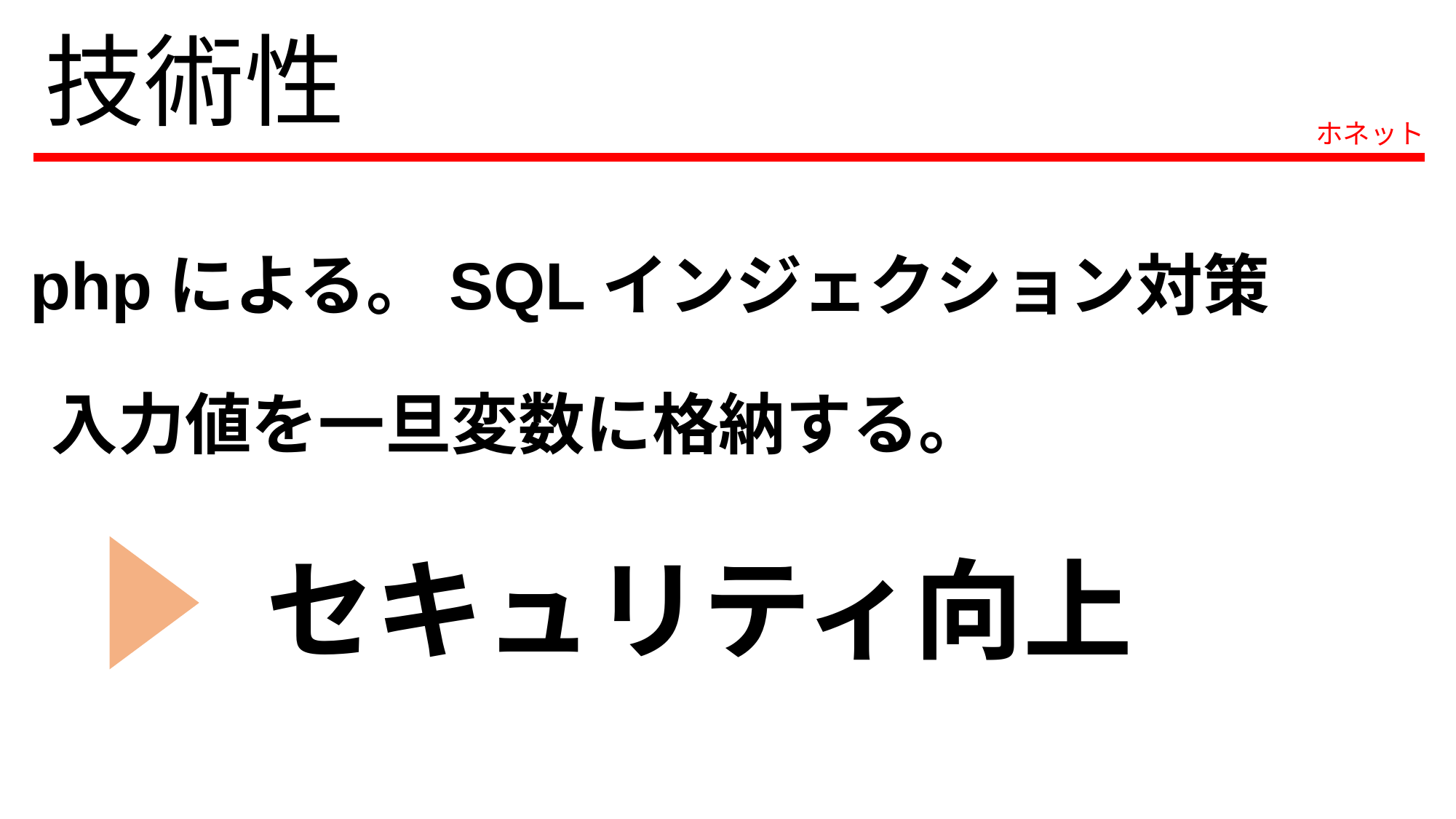

技術性
ホネット
phpによる。SQLインジェクション対策
入力値を一旦変数に格納する。
セキュリティ向上